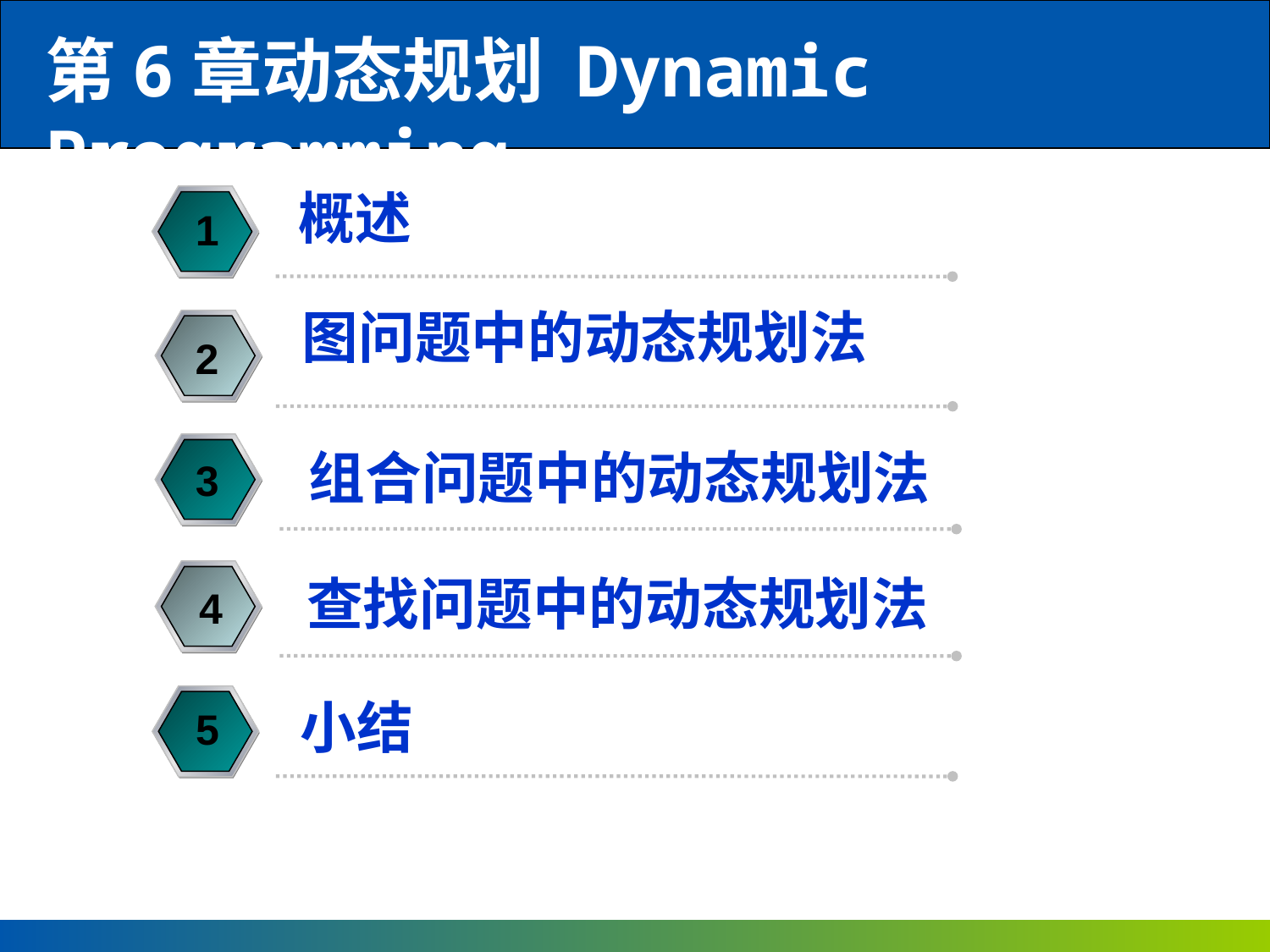

第6章动态规划 Dynamic Programming
概述

1

图问题中的动态规划法

2

组合问题中的动态规划法
3

查找问题中的动态规划法
4

小结
5